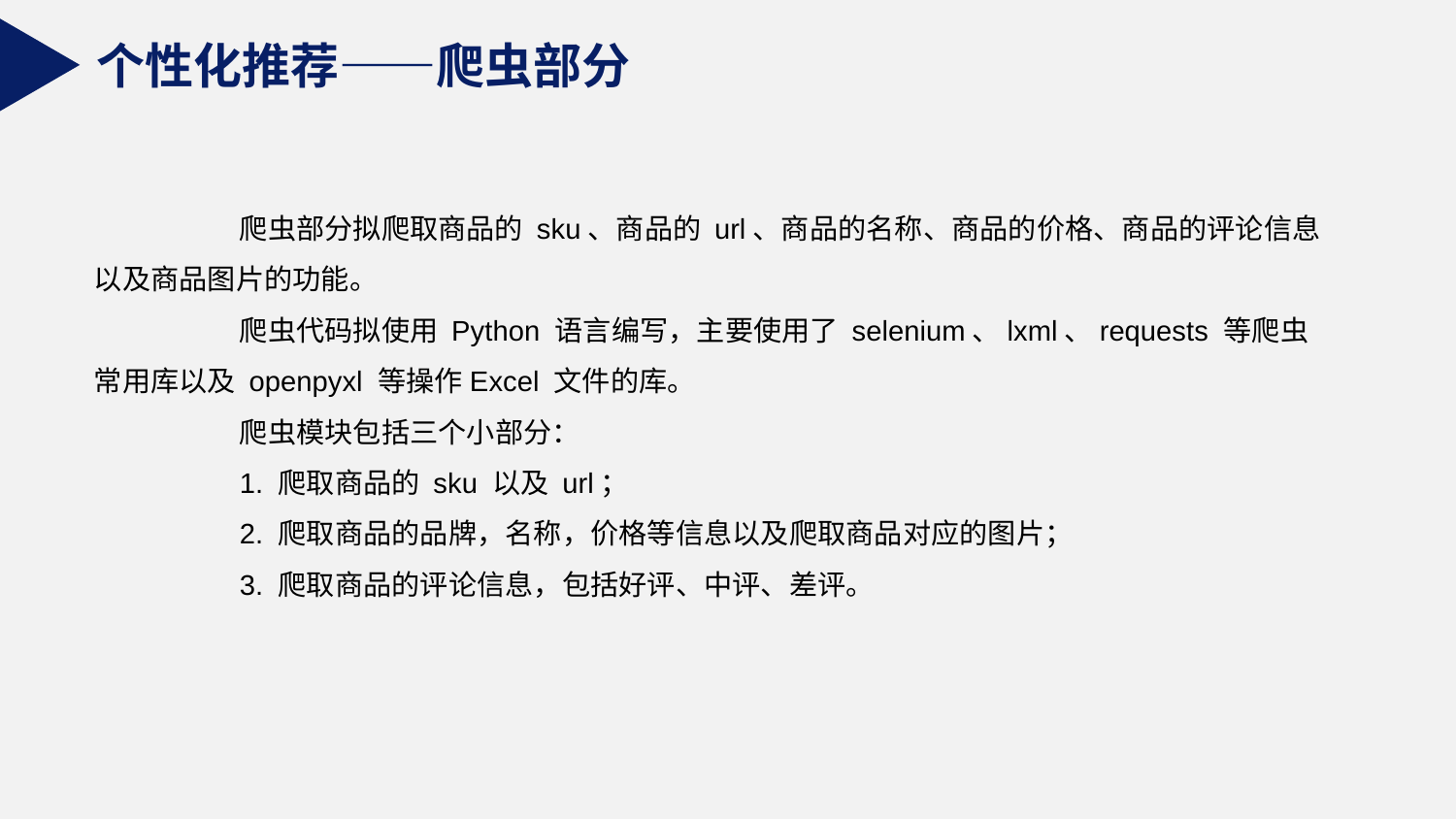

个性化推荐——爬虫部分
	爬虫部分拟爬取商品的 sku、商品的 url、商品的名称、商品的价格、商品的评论信息以及商品图片的功能。
	爬虫代码拟使用 Python 语言编写，主要使用了 selenium、lxml、requests 等爬虫常用库以及 openpyxl 等操作Excel 文件的库。
	爬虫模块包括三个小部分：
	1. 爬取商品的 sku 以及 url；
	2. 爬取商品的品牌，名称，价格等信息以及爬取商品对应的图片；
	3. 爬取商品的评论信息，包括好评、中评、差评。